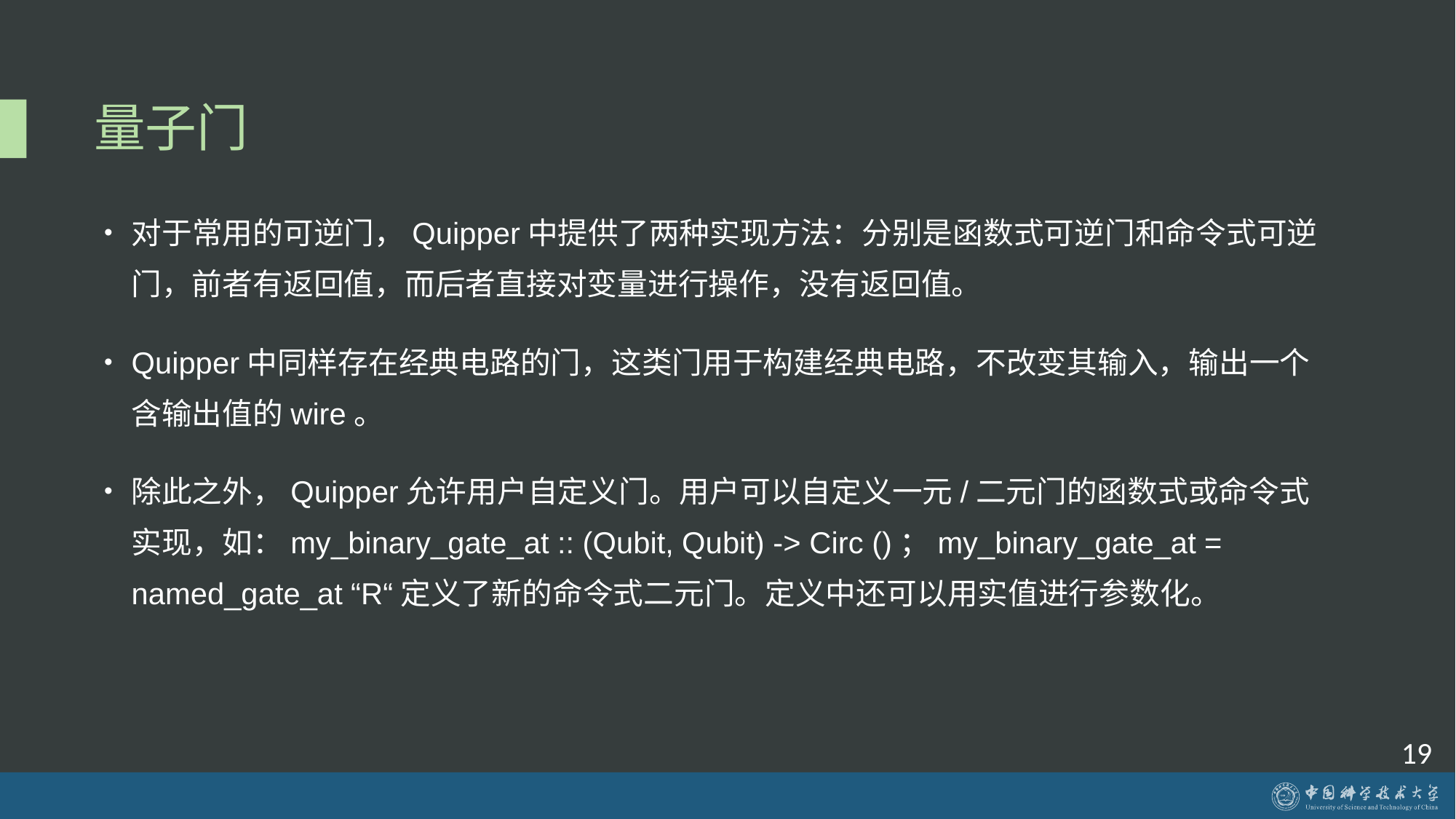

# 量子门
对于常用的可逆门，Quipper中提供了两种实现方法：分别是函数式可逆门和命令式可逆门，前者有返回值，而后者直接对变量进行操作，没有返回值。
Quipper中同样存在经典电路的门，这类门用于构建经典电路，不改变其输入，输出一个含输出值的wire。
除此之外，Quipper允许用户自定义门。用户可以自定义一元/二元门的函数式或命令式实现，如：my_binary_gate_at :: (Qubit, Qubit) -> Circ ()；my_binary_gate_at = named_gate_at “R“定义了新的命令式二元门。定义中还可以用实值进行参数化。
19